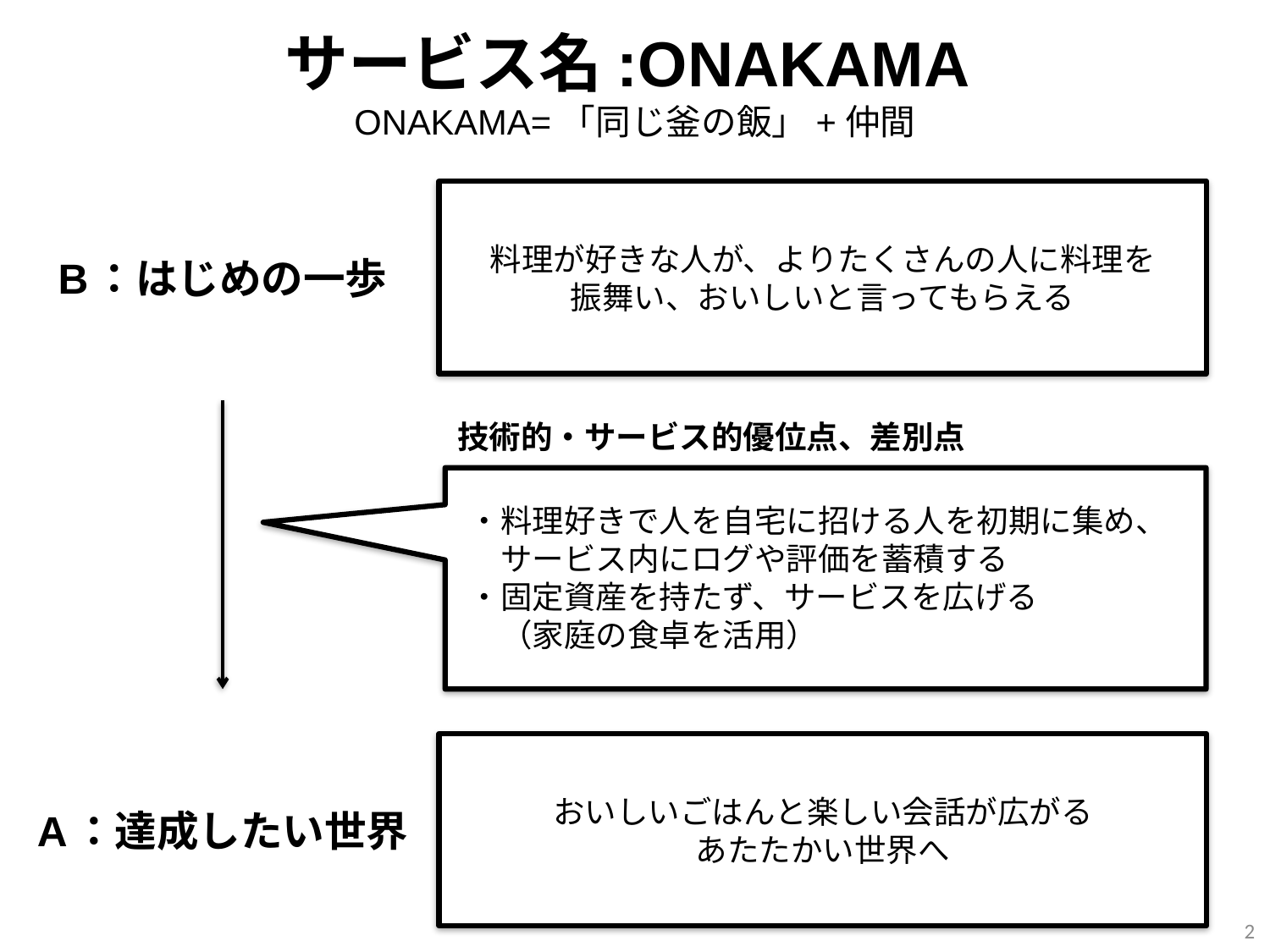

# サービス名:ONAKAMA
ONAKAMA=「同じ釜の飯」+仲間
料理が好きな人が、よりたくさんの人に料理を
振舞い、おいしいと言ってもらえる
B：はじめの一歩

技術的・サービス的優位点、差別点

・料理好きで人を自宅に招ける人を初期に集め、
　サービス内にログや評価を蓄積する
・固定資産を持たず、サービスを広げる
　（家庭の食卓を活用）
おいしいごはんと楽しい会話が広がる
あたたかい世界へ
A：達成したい世界
2